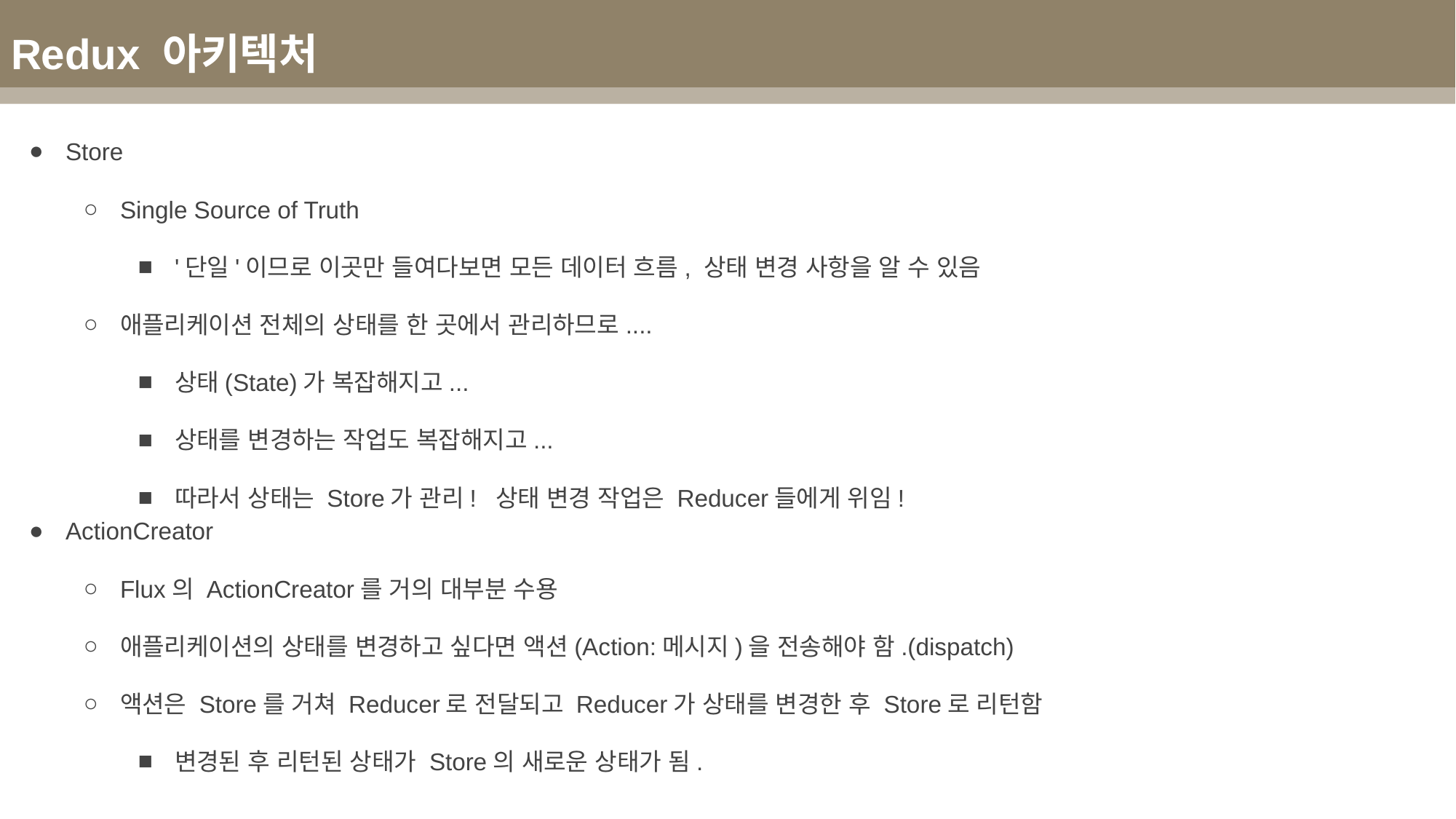

Redux 아키텍처
Store
Single Source of Truth
'단일'이므로 이곳만 들여다보면 모든 데이터 흐름, 상태 변경 사항을 알 수 있음
애플리케이션 전체의 상태를 한 곳에서 관리하므로....
상태(State)가 복잡해지고...
상태를 변경하는 작업도 복잡해지고...
따라서 상태는 Store가 관리!  상태 변경 작업은 Reducer들에게 위임!
ActionCreator
Flux의 ActionCreator를 거의 대부분 수용
애플리케이션의 상태를 변경하고 싶다면 액션(Action:메시지)을 전송해야 함.(dispatch)
액션은 Store를 거쳐 Reducer로 전달되고 Reducer가 상태를 변경한 후 Store로 리턴함
변경된 후 리턴된 상태가 Store의 새로운 상태가 됨.